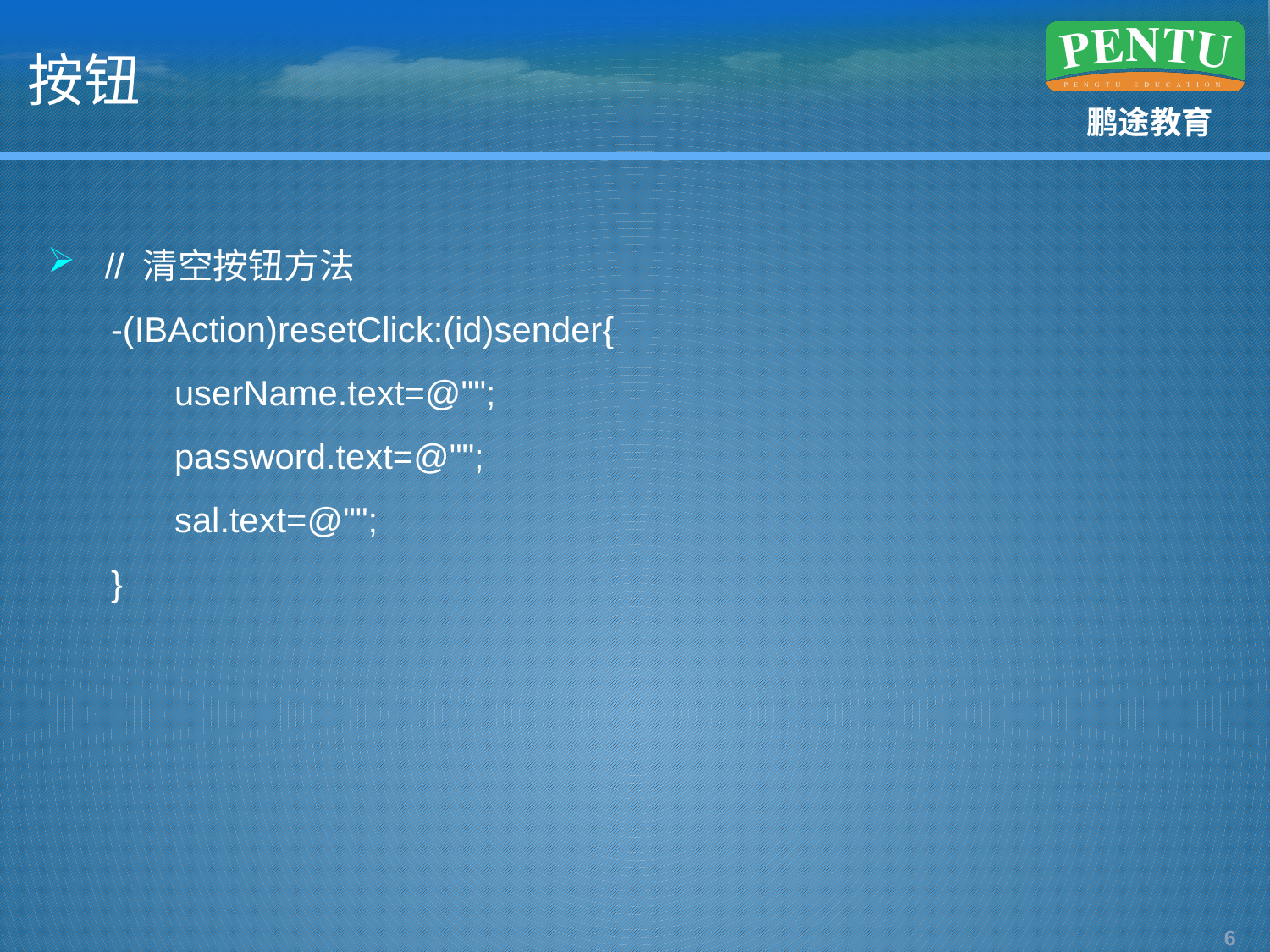

# 按钮
 // 清空按钮方法
-(IBAction)resetClick:(id)sender{
userName.text=@"";
password.text=@"";
sal.text=@"";
}
6